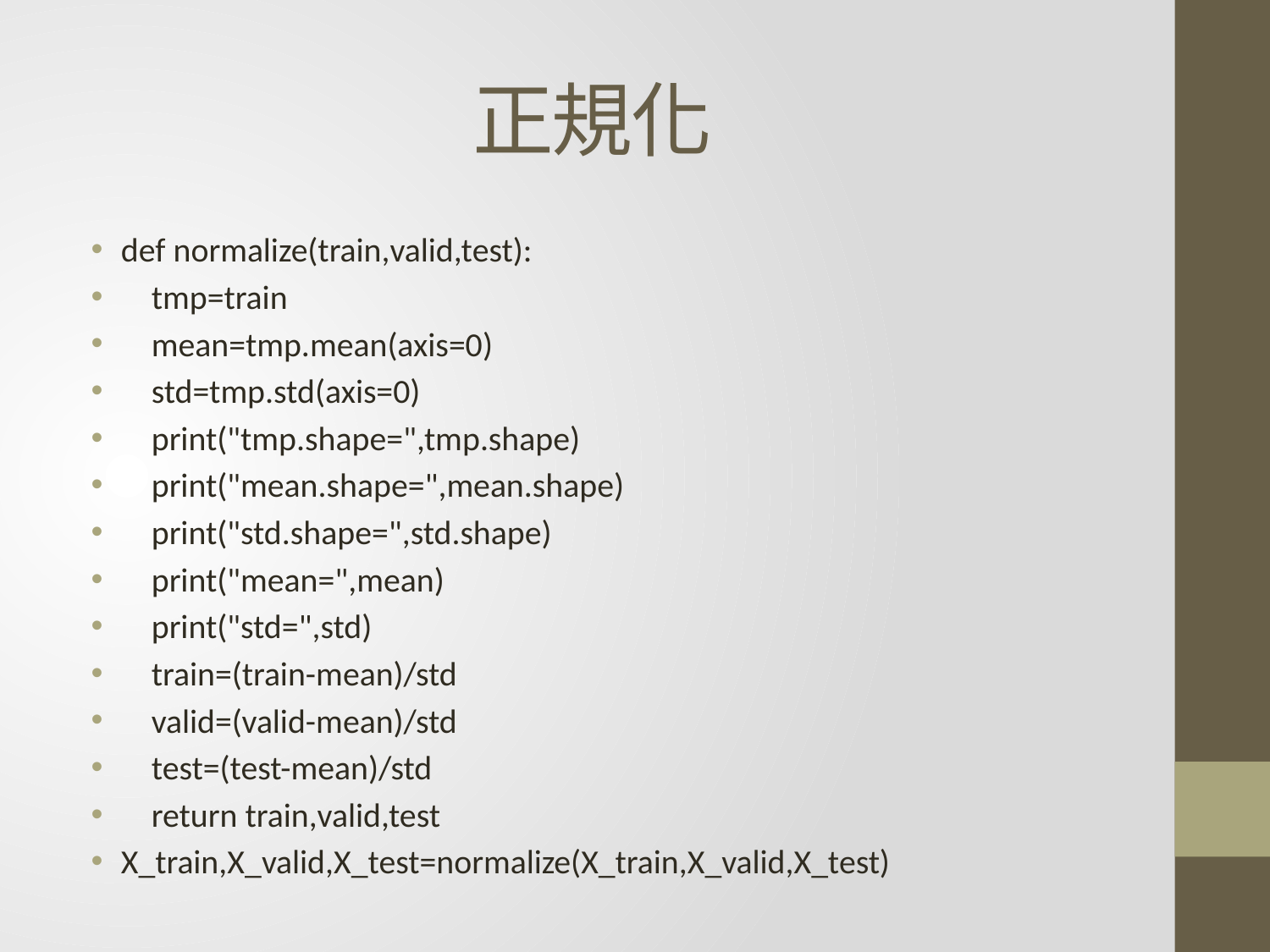

# 正規化
def normalize(train,valid,test):
    tmp=train
    mean=tmp.mean(axis=0)
    std=tmp.std(axis=0)
    print("tmp.shape=",tmp.shape)
    print("mean.shape=",mean.shape)
    print("std.shape=",std.shape)
    print("mean=",mean)
    print("std=",std)
    train=(train-mean)/std
    valid=(valid-mean)/std
    test=(test-mean)/std
    return train,valid,test
X_train,X_valid,X_test=normalize(X_train,X_valid,X_test)